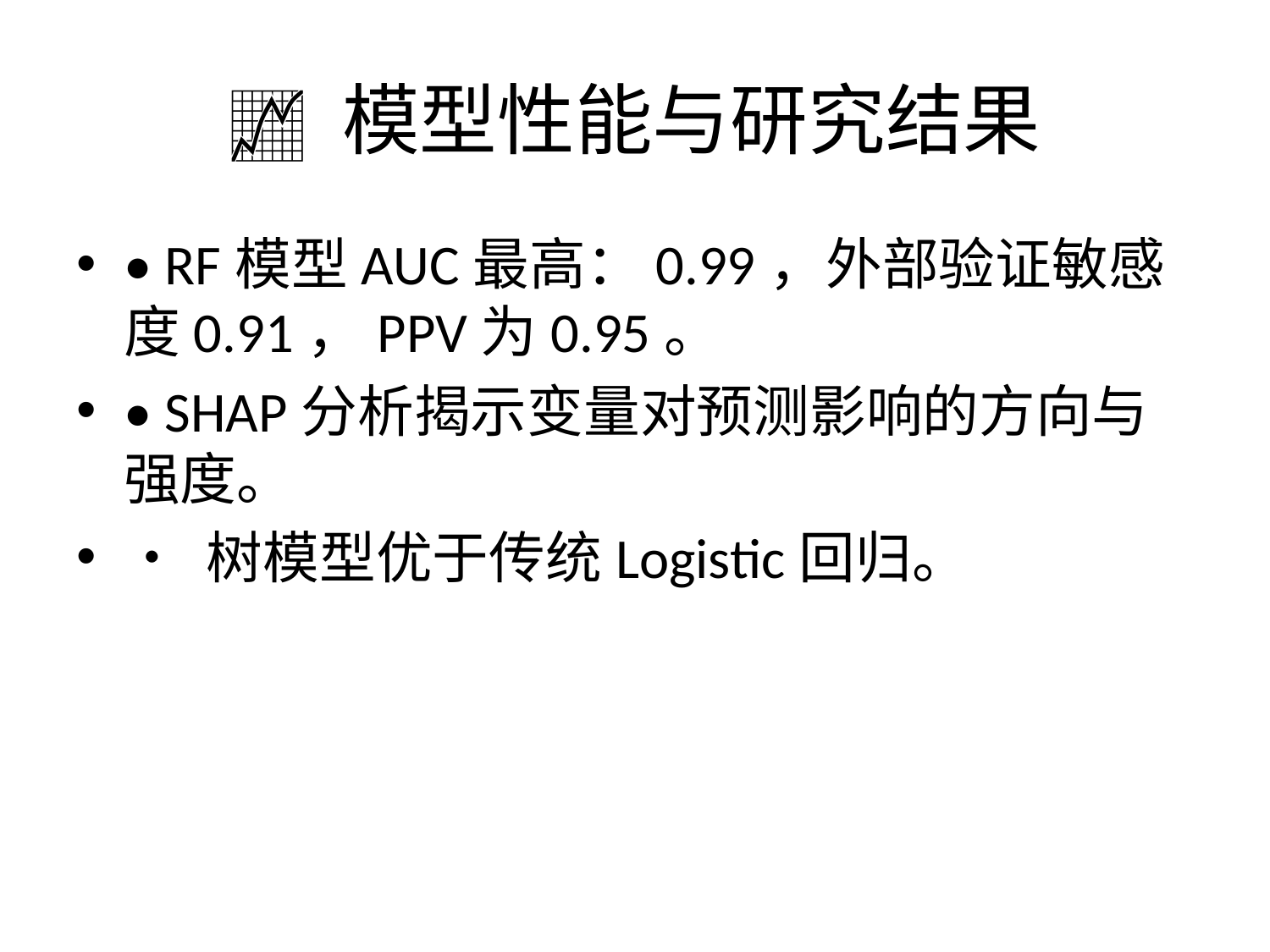

# 📈 模型性能与研究结果
• RF模型AUC最高：0.99，外部验证敏感度0.91，PPV为0.95。
• SHAP分析揭示变量对预测影响的方向与强度。
• 树模型优于传统Logistic回归。